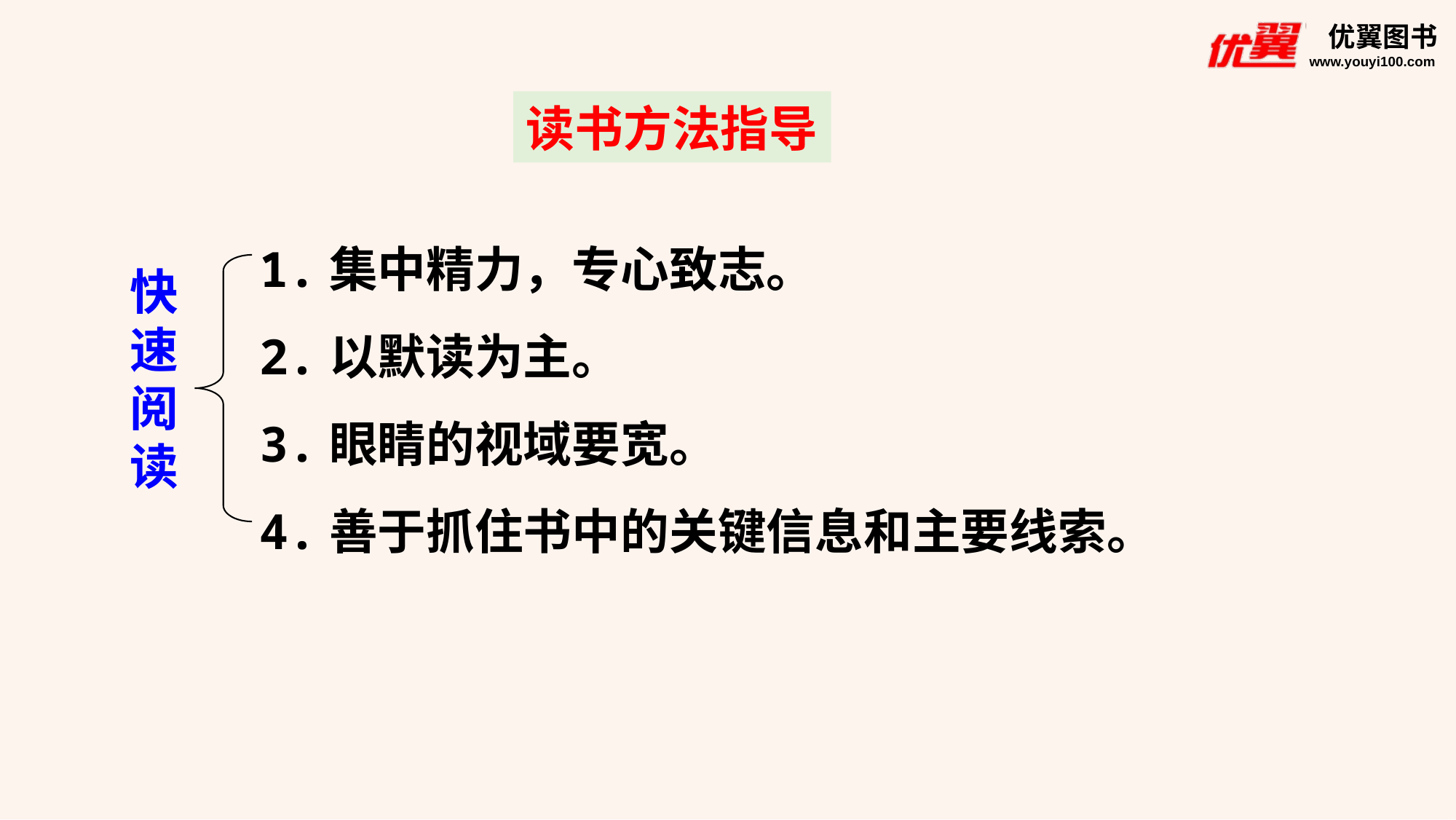

读书方法指导
1.集中精力，专心致志。
2.以默读为主。
3.眼睛的视域要宽。
4.善于抓住书中的关键信息和主要线索。
快速阅读